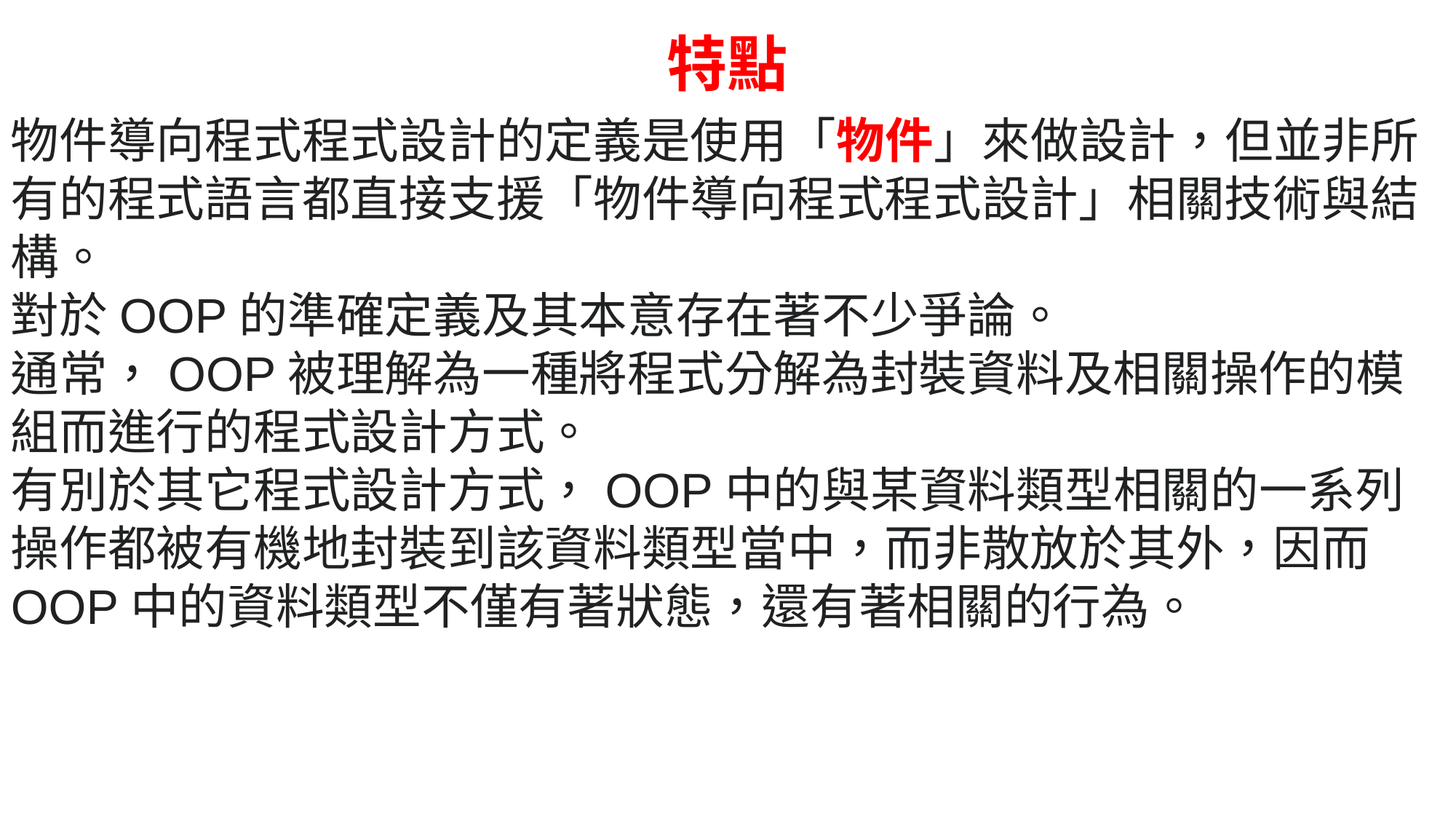

特點
物件導向程式程式設計的定義是使用「物件」來做設計，但並非所有的程式語言都直接支援「物件導向程式程式設計」相關技術與結構。
對於OOP的準確定義及其本意存在著不少爭論。
通常，OOP被理解為一種將程式分解為封裝資料及相關操作的模組而進行的程式設計方式。
有別於其它程式設計方式，OOP中的與某資料類型相關的一系列操作都被有機地封裝到該資料類型當中，而非散放於其外，因而OOP中的資料類型不僅有著狀態，還有著相關的行為。